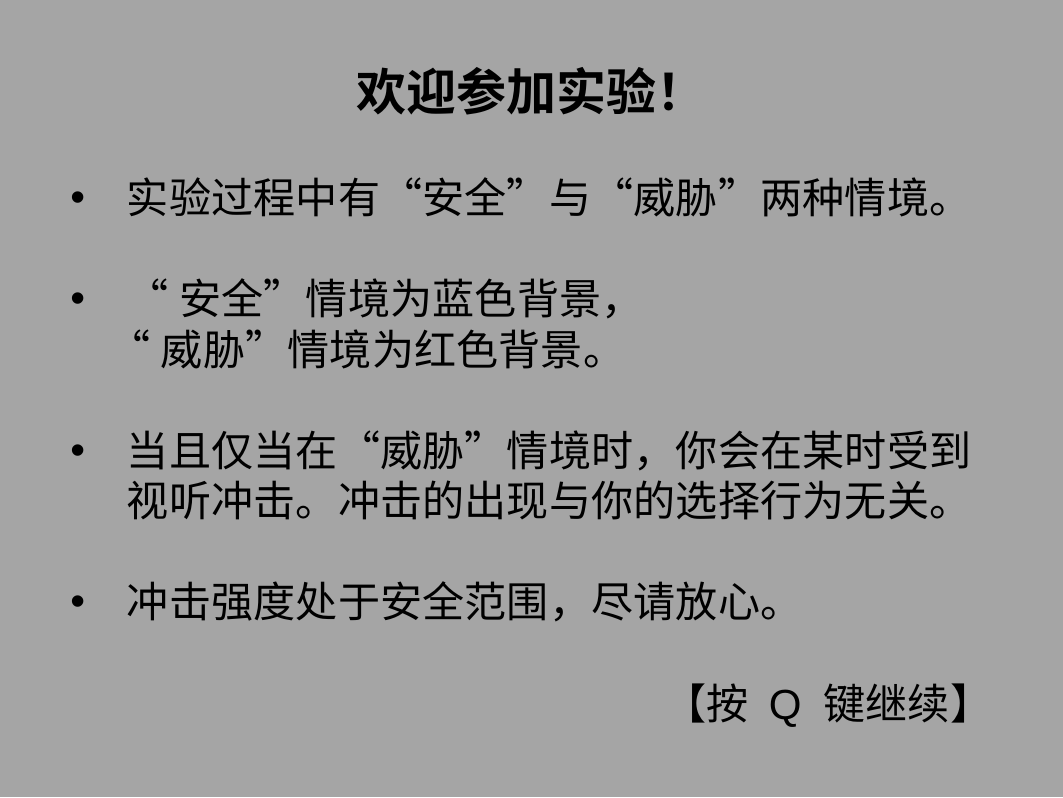

欢迎参加实验！

实验过程中有“安全”与“威胁”两种情境。

“安全”情境为蓝色背景，
    “威胁”情境为红色背景。

当且仅当在“威胁”情境时，你会在某时受到视听冲击。冲击的出现与你的选择行为无关。

冲击强度处于安全范围，尽请放心。

【按 Q 键继续】